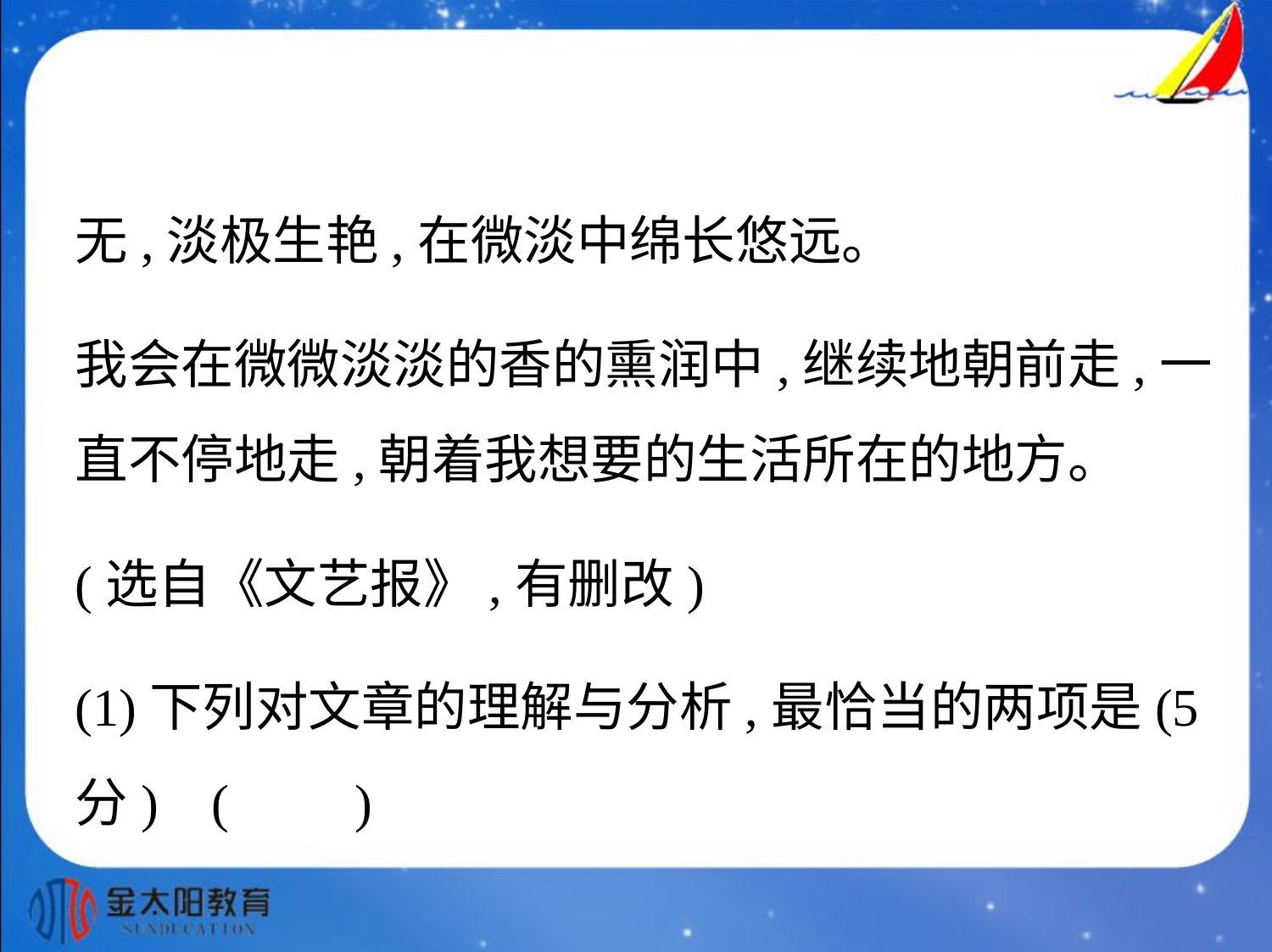

无,淡极生艳,在微淡中绵长悠远。
我会在微微淡淡的香的熏润中,继续地朝前走,一
直不停地走,朝着我想要的生活所在的地方。
(选自《文艺报》,有删改)
(1)下列对文章的理解与分析,最恰当的两项是(5
分) (　    )